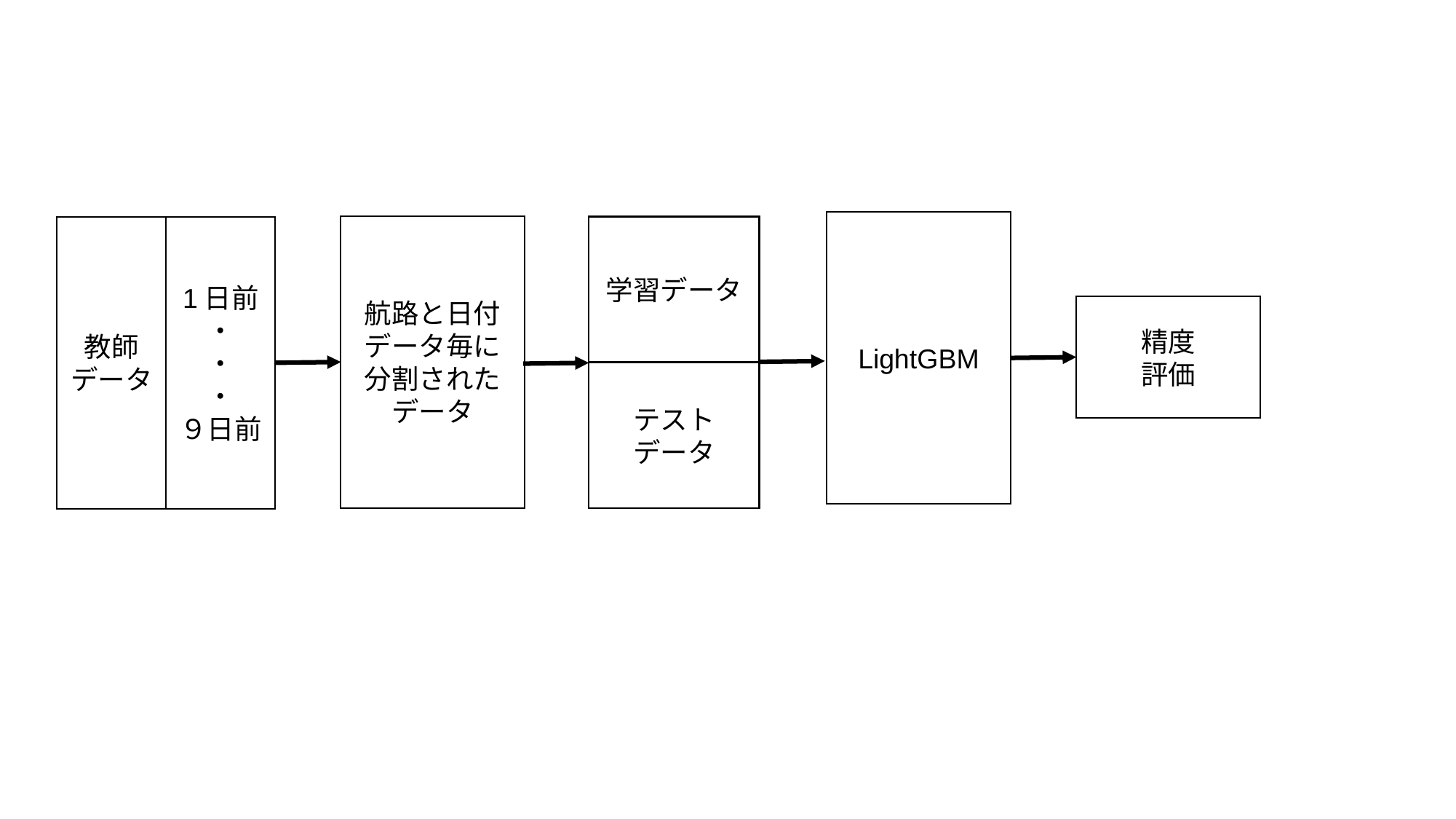

LightGBM
航路と日付データ毎に
分割された
データ
学習データ
教師データ
1日前
・
・
・
９日前
精度
評価
テスト
データ